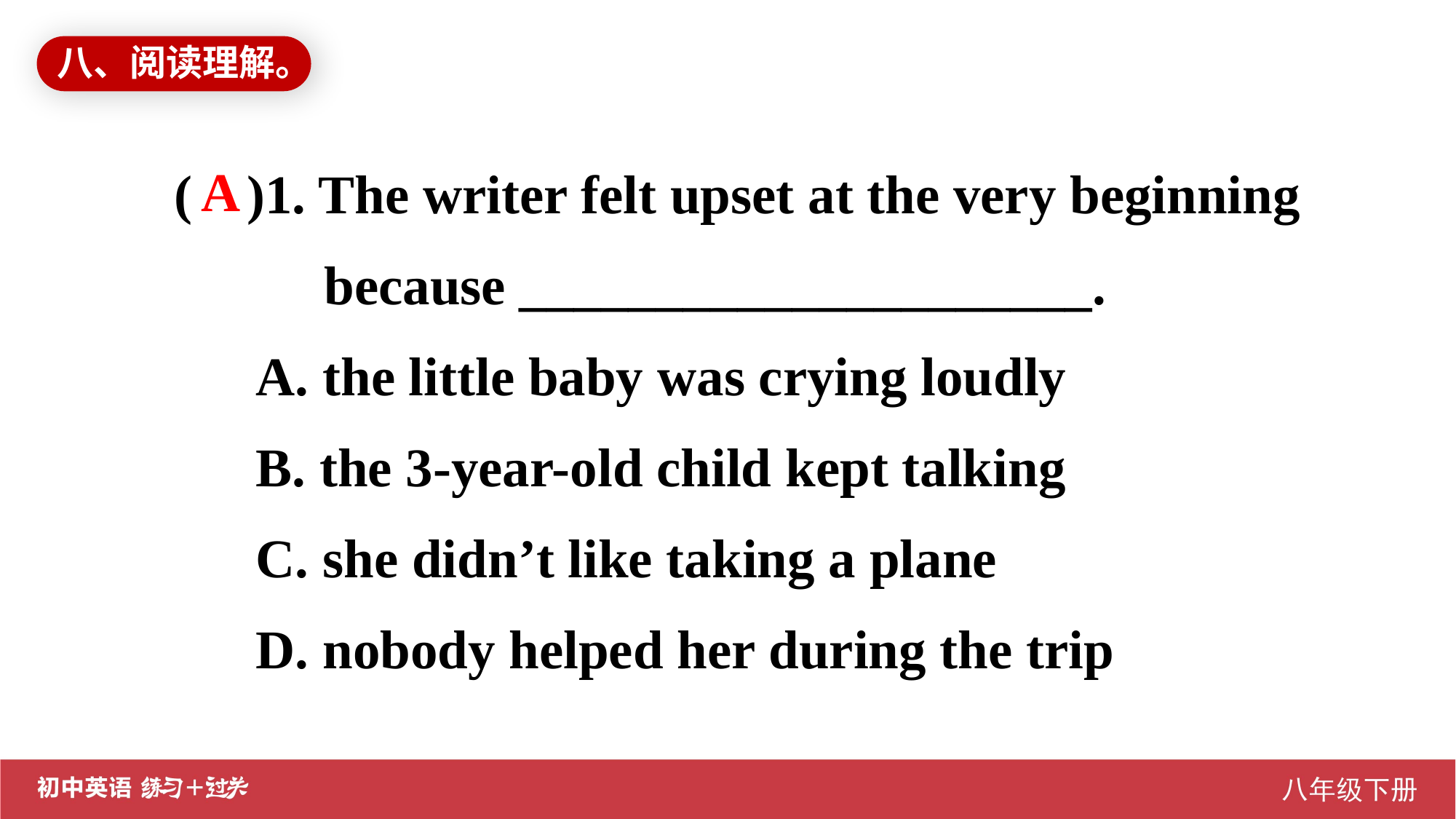

八、阅读理解。

(    )1. The writer felt upset at the very beginning
           because _____________________.
      A. the little baby was crying loudly
      B. the 3-year-old child kept talking
      C. she didn’t like taking a plane
      D. nobody helped her during the trip
A